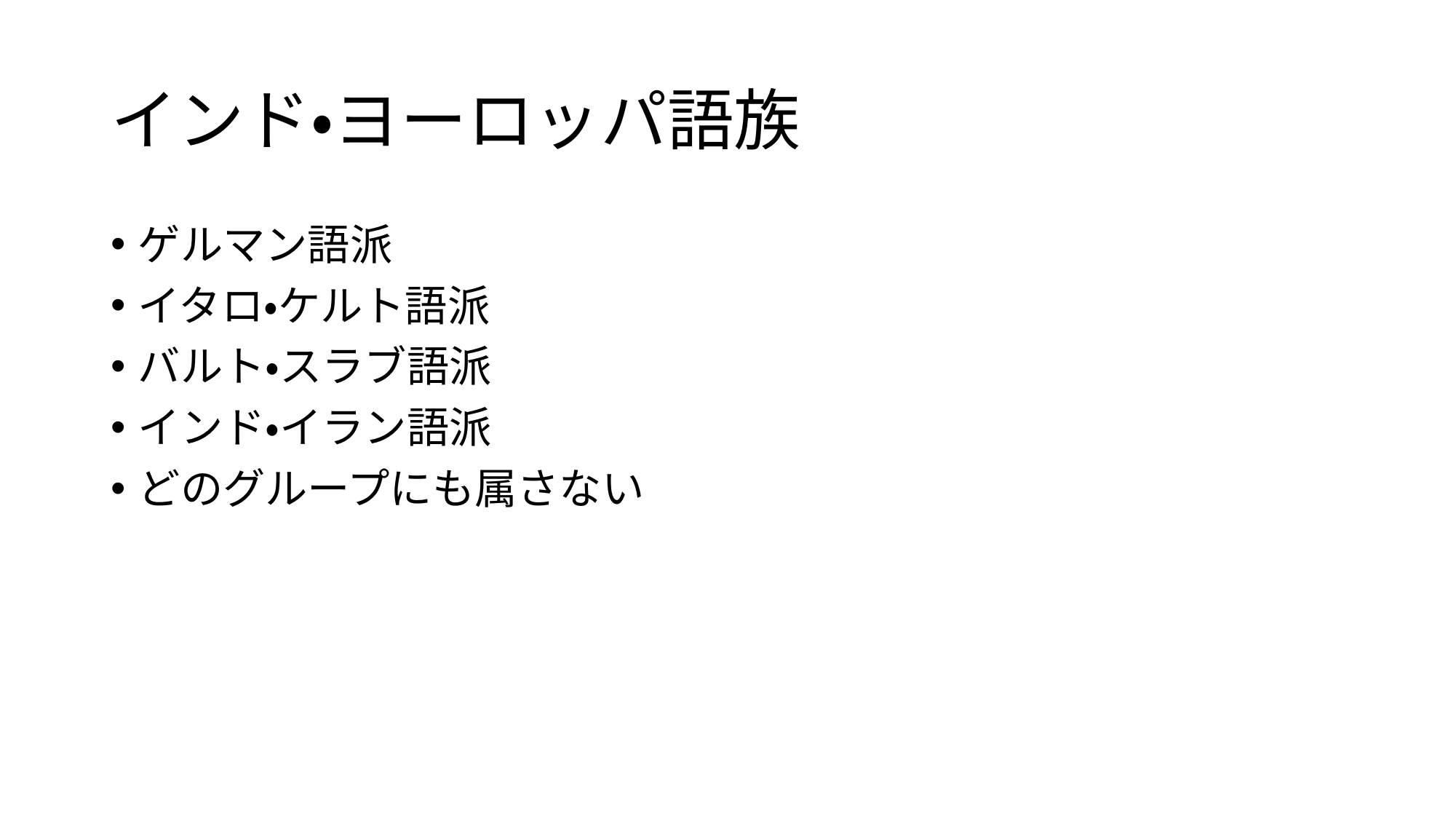

# インド・ヨーロッパ語族
ゲルマン語派
イタロ・ケルト語派
バルト・スラブ語派
インド・イラン語派
どのグループにも属さない